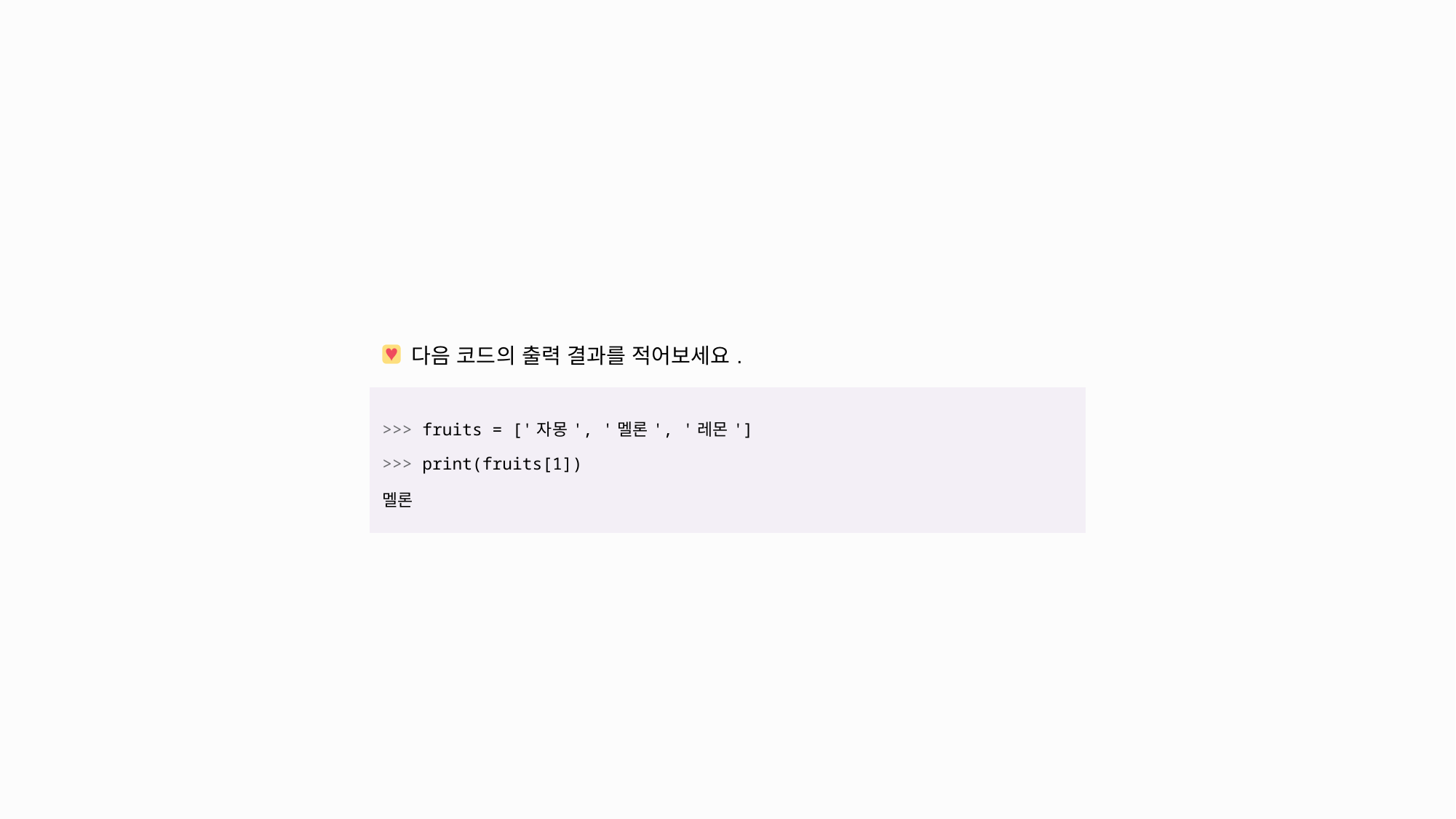

| 다음 코드의 출력 결과를 적어보세요. |
| --- |
| >>> fruits = ['자몽', '멜론', '레몬'] >>> print(fruits[1]) 멜론 |